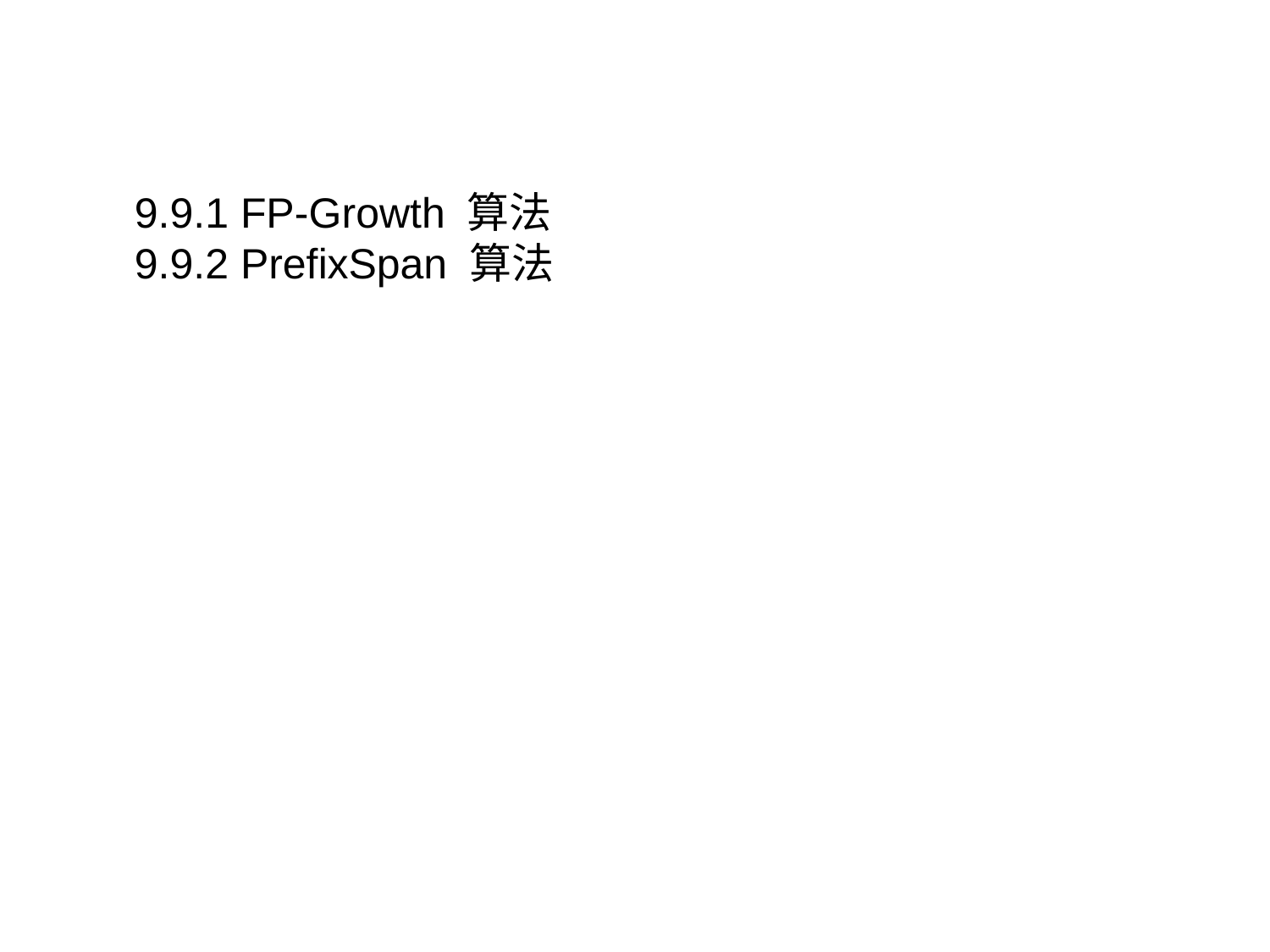

9.9 频繁模式挖掘算法
9.9.1 FP-Growth 算法
9.9.2 PrefixSpan 算法